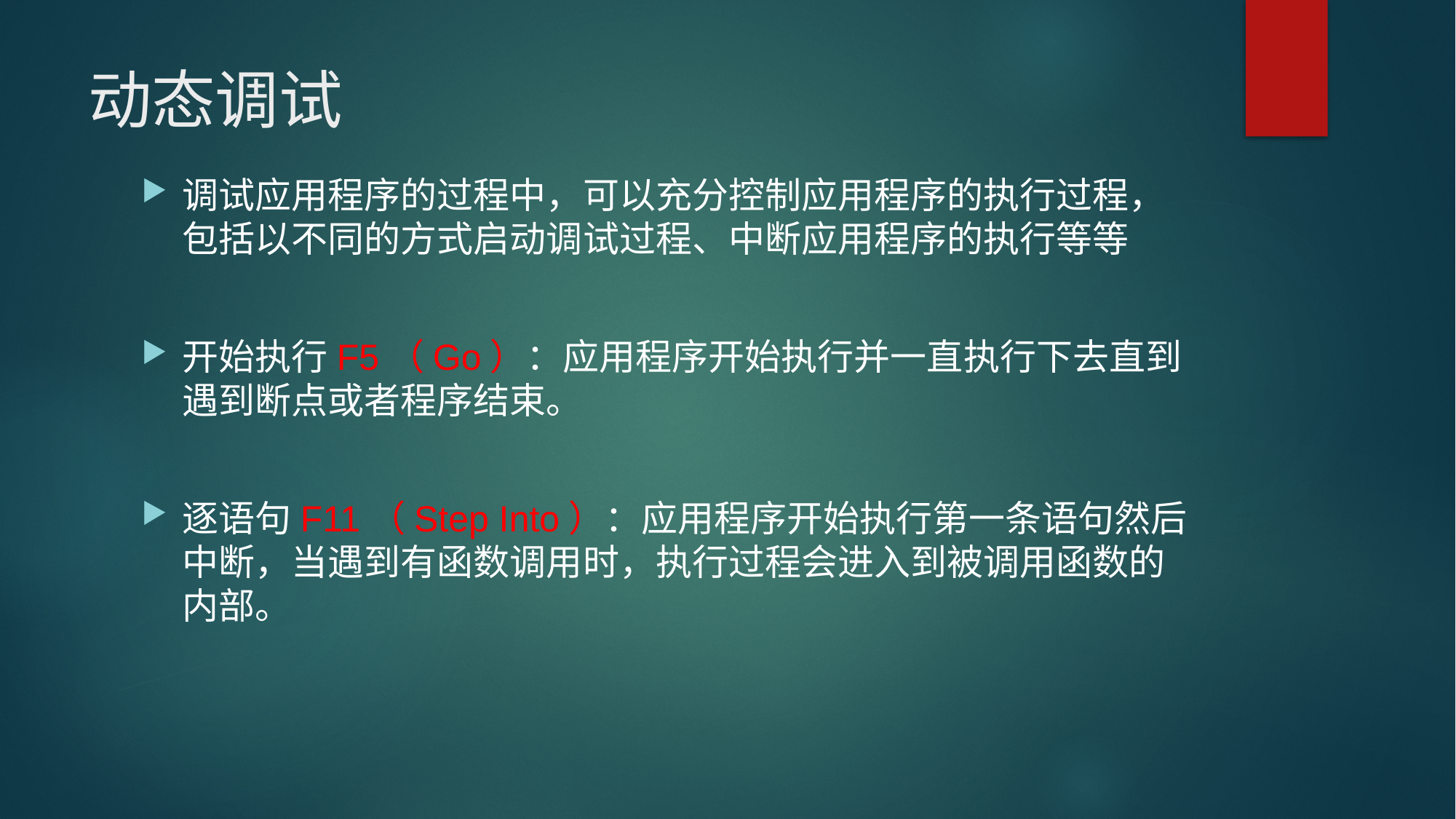

# 动态调试
调试应用程序的过程中，可以充分控制应用程序的执行过程，包括以不同的方式启动调试过程、中断应用程序的执行等等

开始执行F5（Go）：应用程序开始执行并一直执行下去直到遇到断点或者程序结束。

逐语句F11（Step Into）：应用程序开始执行第一条语句然后中断，当遇到有函数调用时，执行过程会进入到被调用函数的内部。